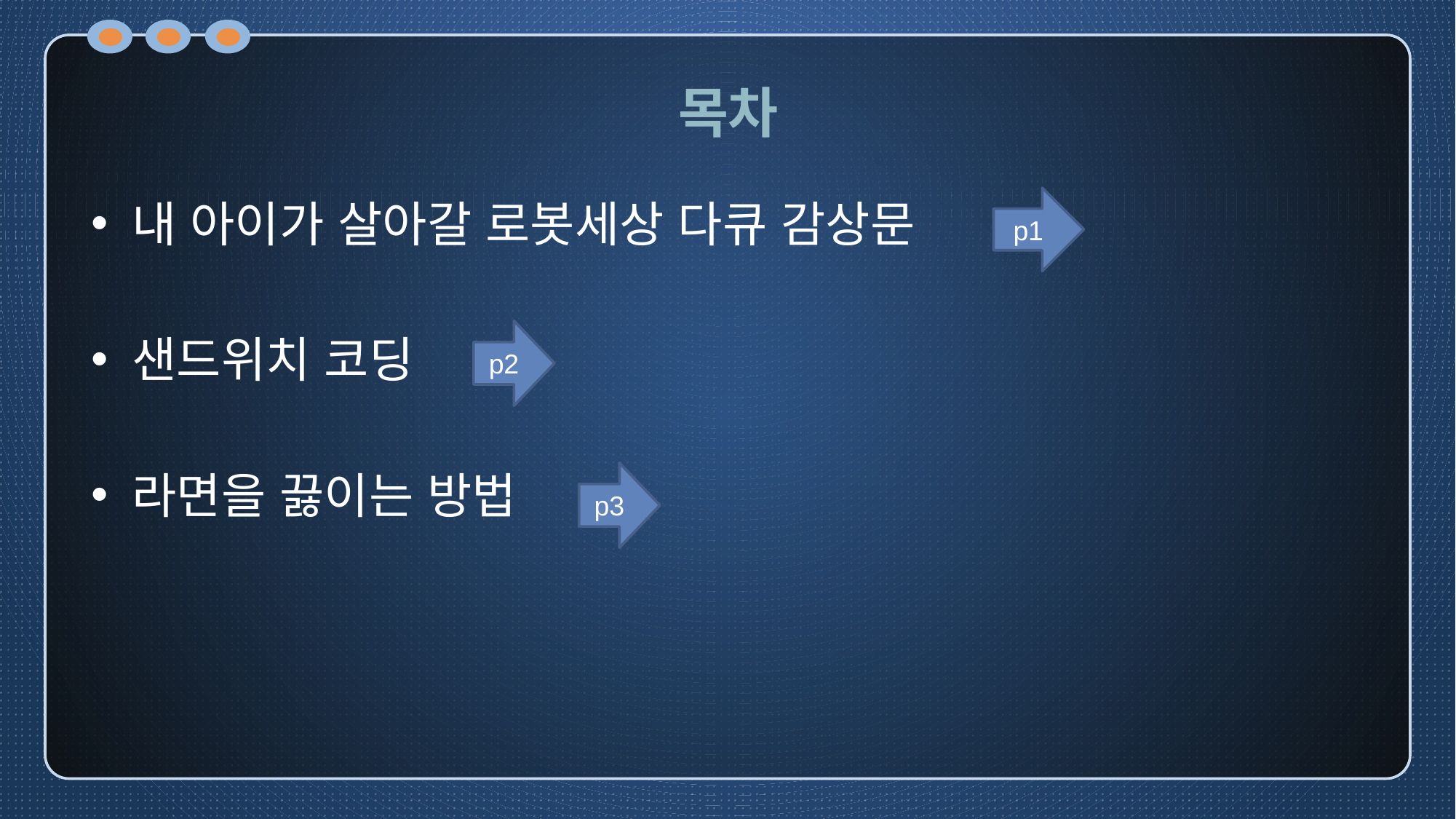

# 목차
내 아이가 살아갈 로봇세상 다큐 감상문

샌드위치 코딩

라면을 끓이는 방법
p1
p2
p3